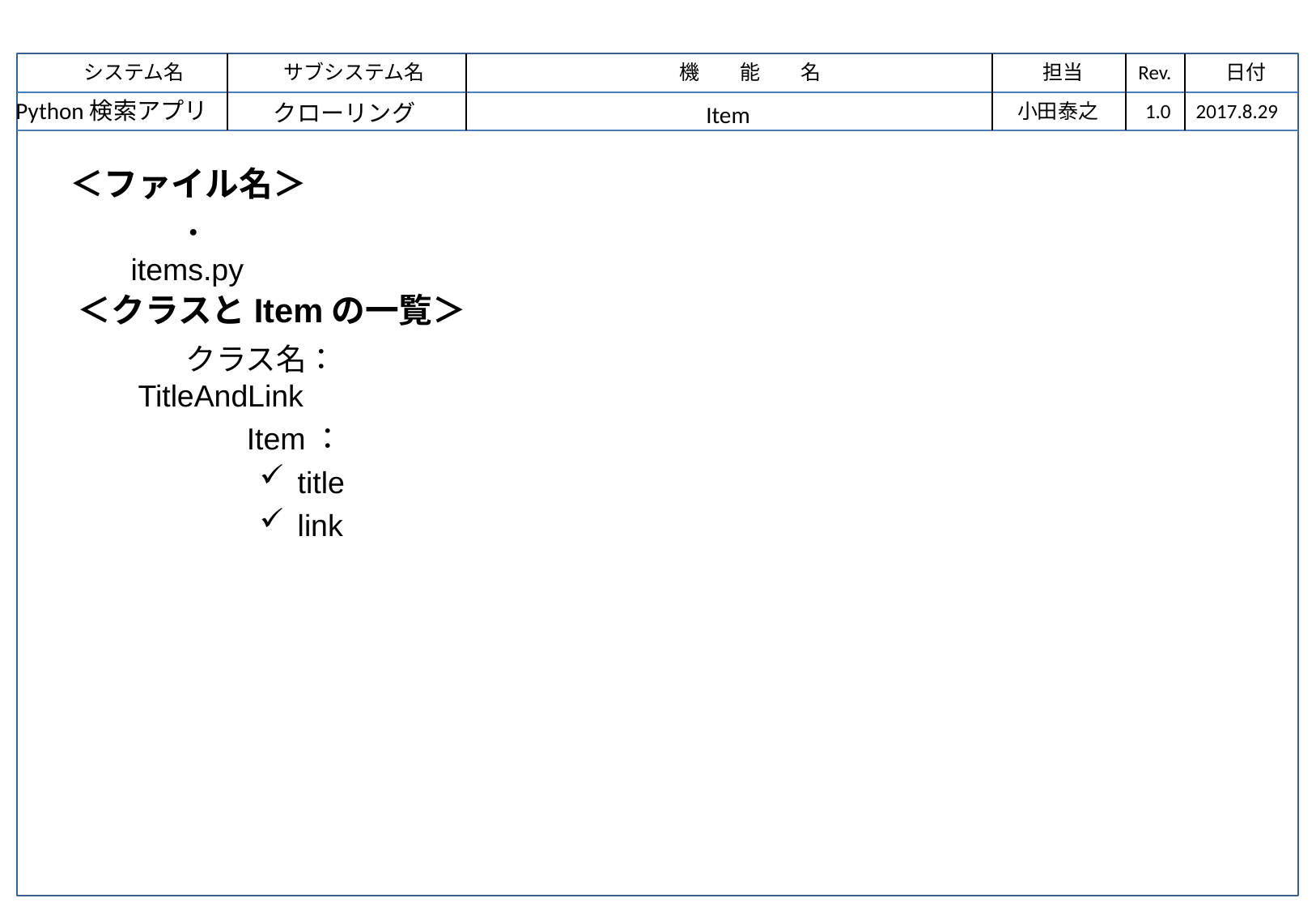

Python検索アプリ
クローリング
小田泰之
1.0
2017.8.29
Item
＜ファイル名＞
・items.py
＜クラスとItemの一覧＞
クラス名：TitleAndLink
Item：
title
link